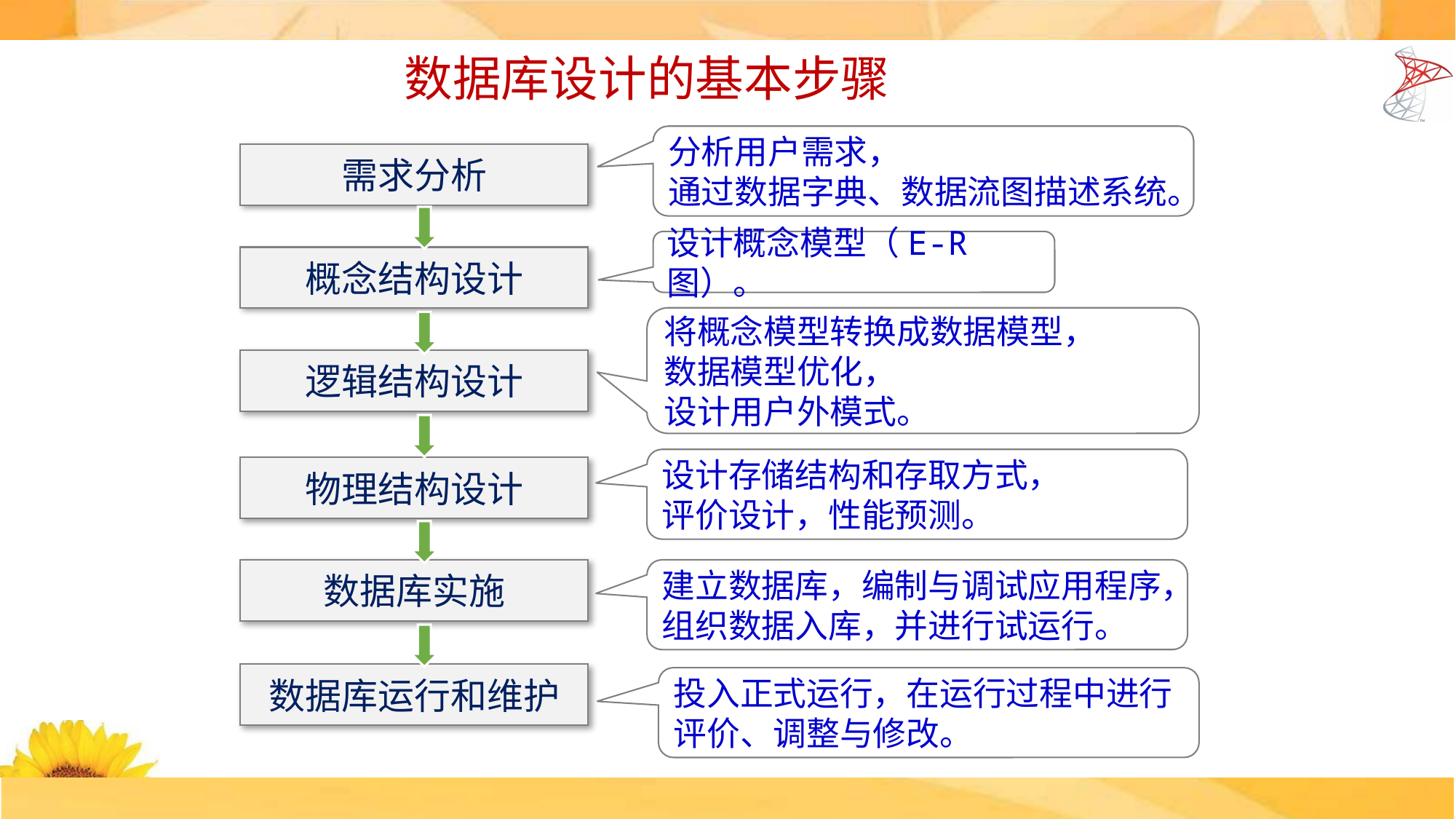

数据库设计的基本步骤
分析用户需求，
通过数据字典、数据流图描述系统。
需求分析

设计概念模型（E-R图）。
概念结构设计
将概念模型转换成数据模型，
数据模型优化，
设计用户外模式。

逻辑结构设计

设计存储结构和存取方式，
评价设计，性能预测。
物理结构设计

数据库实施
建立数据库，编制与调试应用程序，组织数据入库，并进行试运行。

数据库运行和维护
投入正式运行，在运行过程中进行评价、调整与修改。